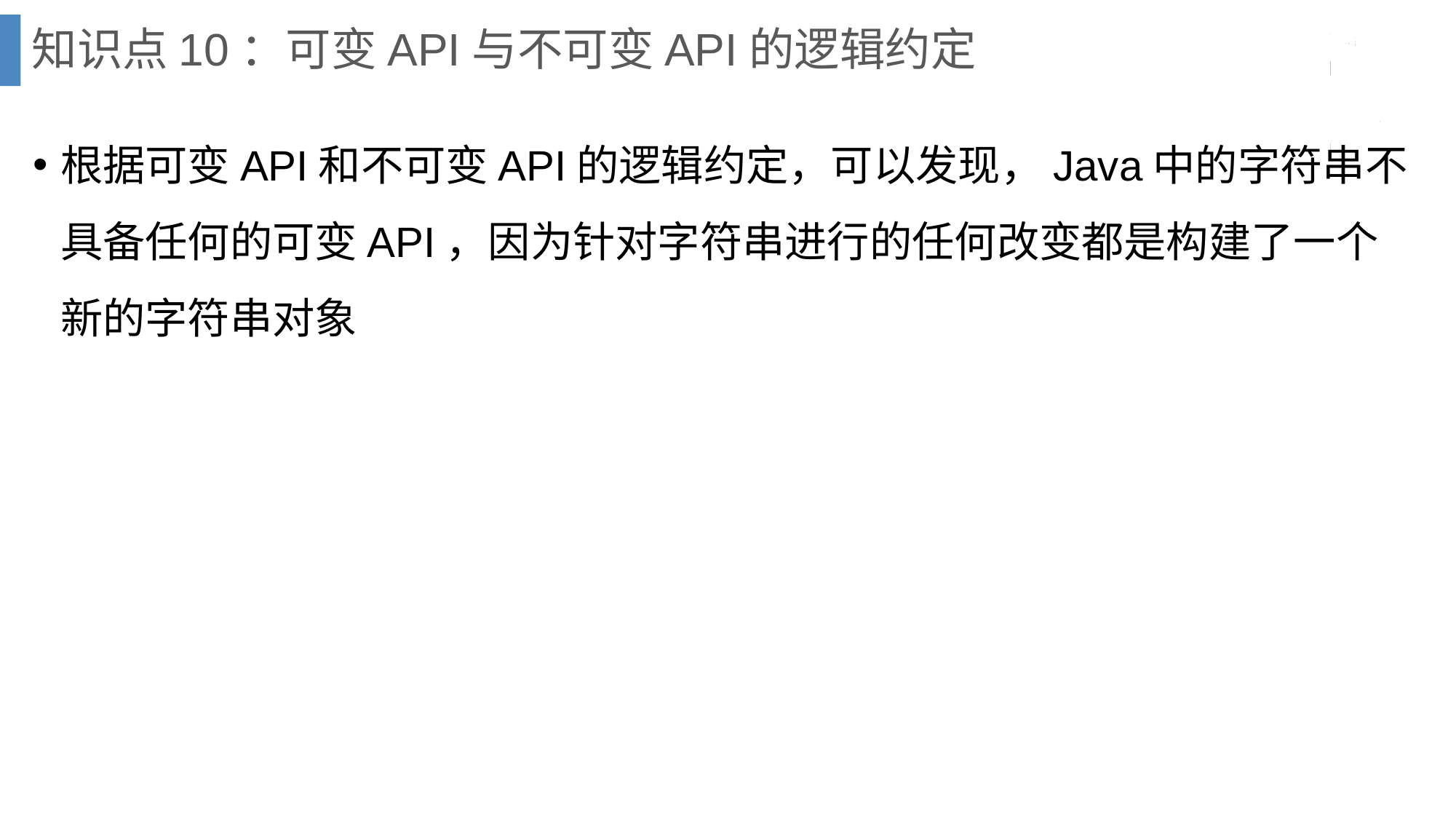

# 知识点10：可变API与不可变API的逻辑约定
根据可变API和不可变API的逻辑约定，可以发现，Java中的字符串不具备任何的可变API，因为针对字符串进行的任何改变都是构建了一个新的字符串对象